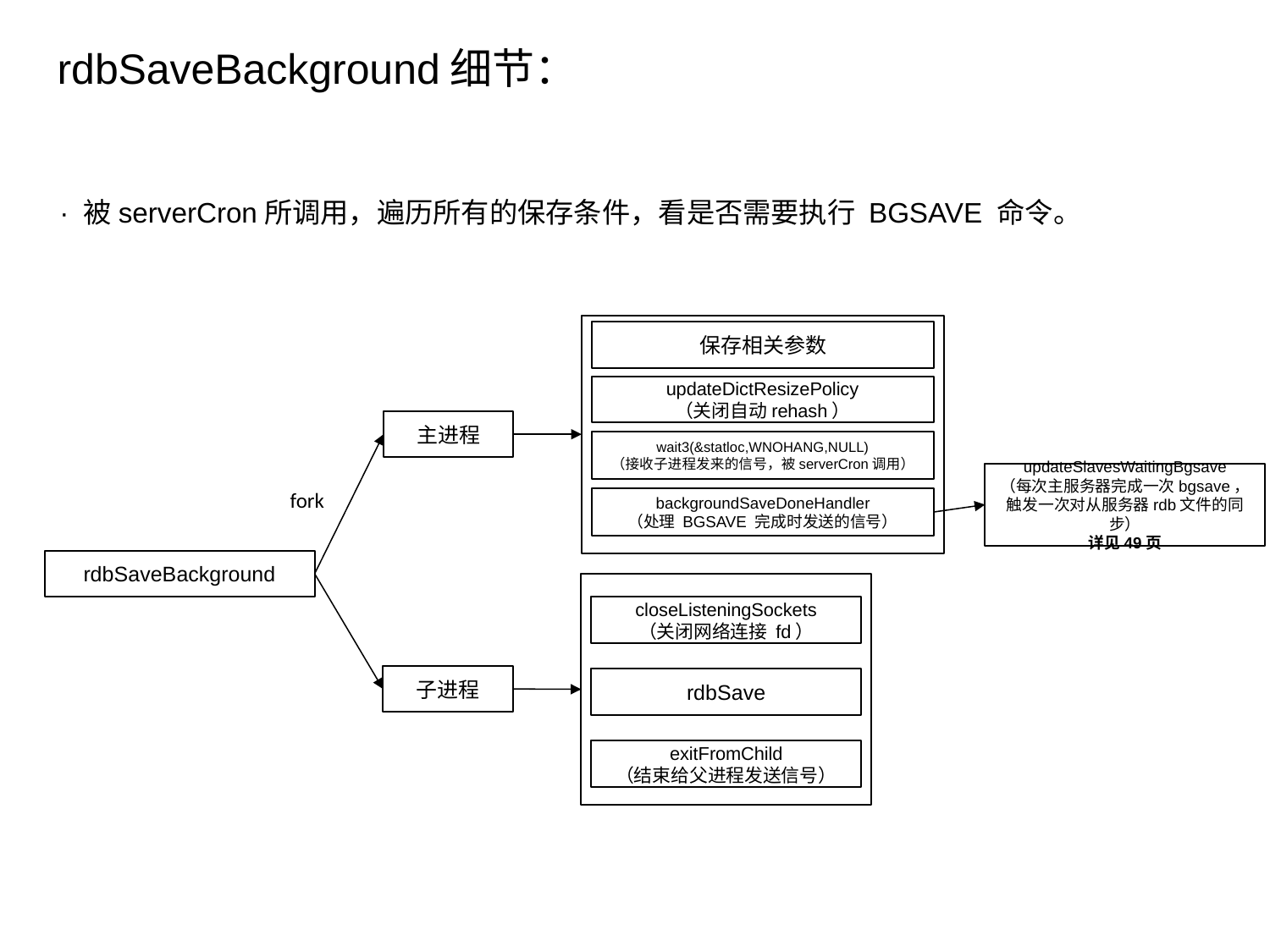

rdbSaveBackground细节：
· 被serverCron所调用，遍历所有的保存条件，看是否需要执行 BGSAVE 命令。

保存相关参数
updateDictResizePolicy
（关闭自动rehash）
wait3(&statloc,WNOHANG,NULL)
（接收子进程发来的信号，被serverCron调用）
backgroundSaveDoneHandler
（处理 BGSAVE 完成时发送的信号）
主进程
updateSlavesWaitingBgsave
（每次主服务器完成一次bgsave，触发一次对从服务器rdb文件的同步）
详见49页
fork
rdbSaveBackground

closeListeningSockets
（关闭网络连接 fd）
rdbSave
exitFromChild
（结束给父进程发送信号）
子进程